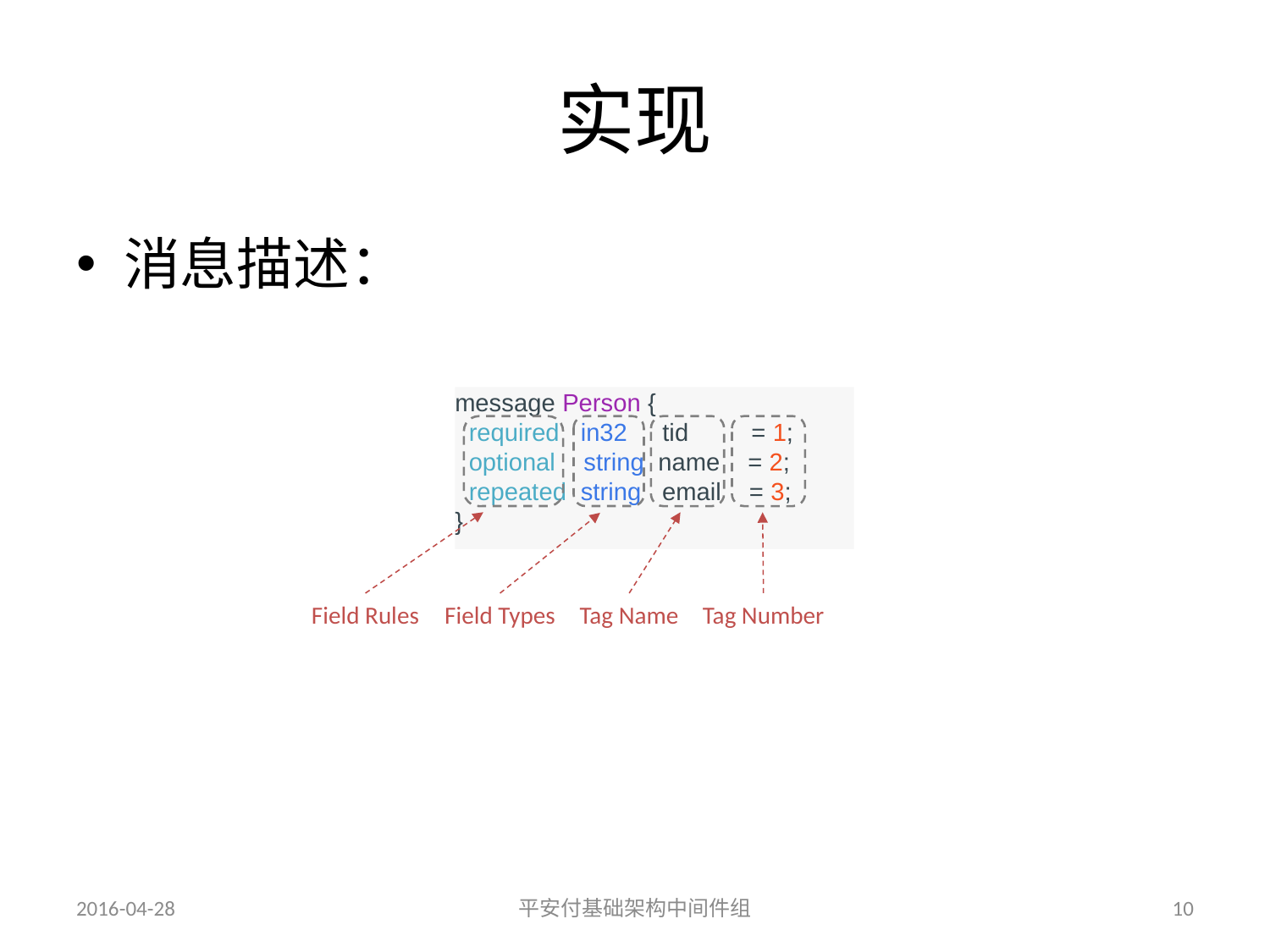

# 实现
消息描述：

message Person {
  required   in32     tid         = 1;
  optional    string  name    = 2;
  repeated  string   email    = 3;
}

Field Rules
Field Types
Tag Name
Tag Number
2016-04-28
平安付基础架构中间件组
10